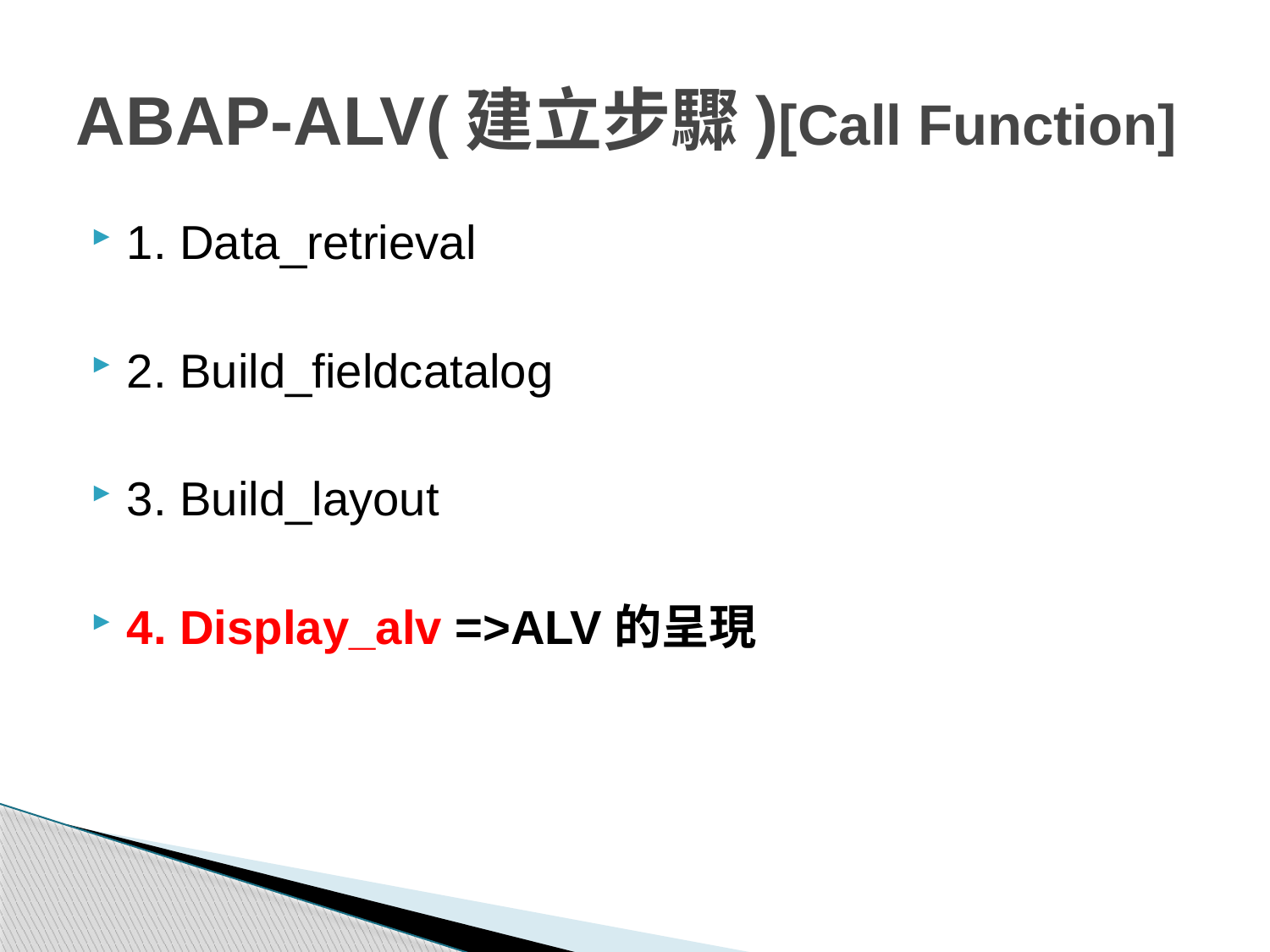

# ABAP-ALV(建立步驟)[Call Function]
1. Data_retrieval

2. Build_fieldcatalog

3. Build_layout

4. Display_alv =>ALV的呈現